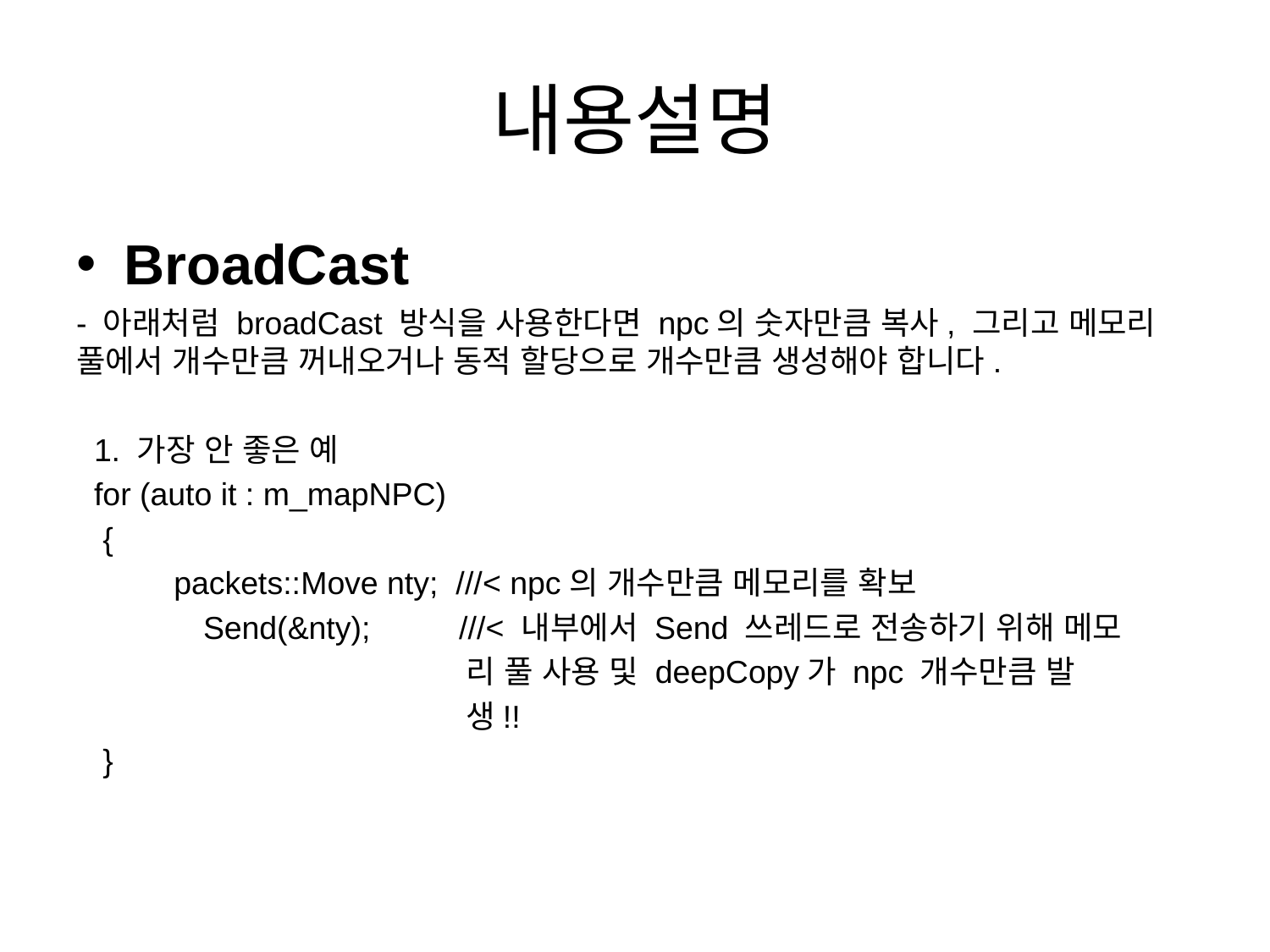

# 내용설명
BroadCast
- 아래처럼 broadCast 방식을 사용한다면 npc의 숫자만큼 복사, 그리고 메모리 풀에서 개수만큼 꺼내오거나 동적 할당으로 개수만큼 생성해야 합니다.

  1. 가장 안 좋은 예
  for (auto it : m_mapNPC)
   {
           packets::Move nty;  ///< npc의 개수만큼 메모리를 확보
	Send(&nty);          ///< 내부에서 Send 쓰레드로 전송하기 위해 메모
                                           리 풀 사용 및 deepCopy가 npc 개수만큼 발
                                           생!!
   }